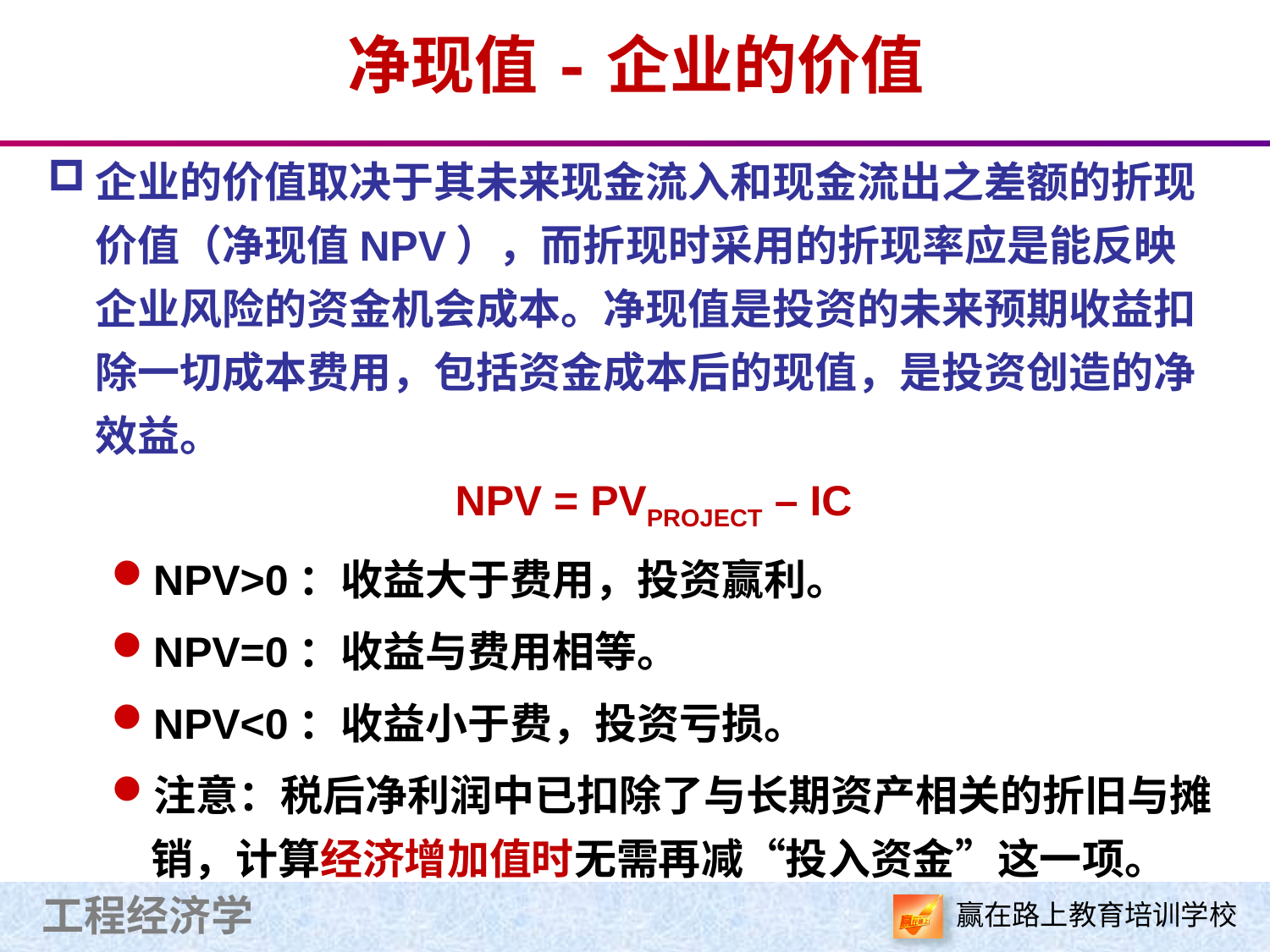

# 净现值-企业的价值
企业的价值取决于其未来现金流入和现金流出之差额的折现价值（净现值NPV），而折现时采用的折现率应是能反映企业风险的资金机会成本。净现值是投资的未来预期收益扣除一切成本费用，包括资金成本后的现值，是投资创造的净效益。
	NPV = PVPROJECT – IC
NPV>0：收益大于费用，投资赢利。
NPV=0：收益与费用相等。
NPV<0：收益小于费，投资亏损。
注意：税后净利润中已扣除了与长期资产相关的折旧与摊销，计算经济增加值时无需再减“投入资金”这一项。